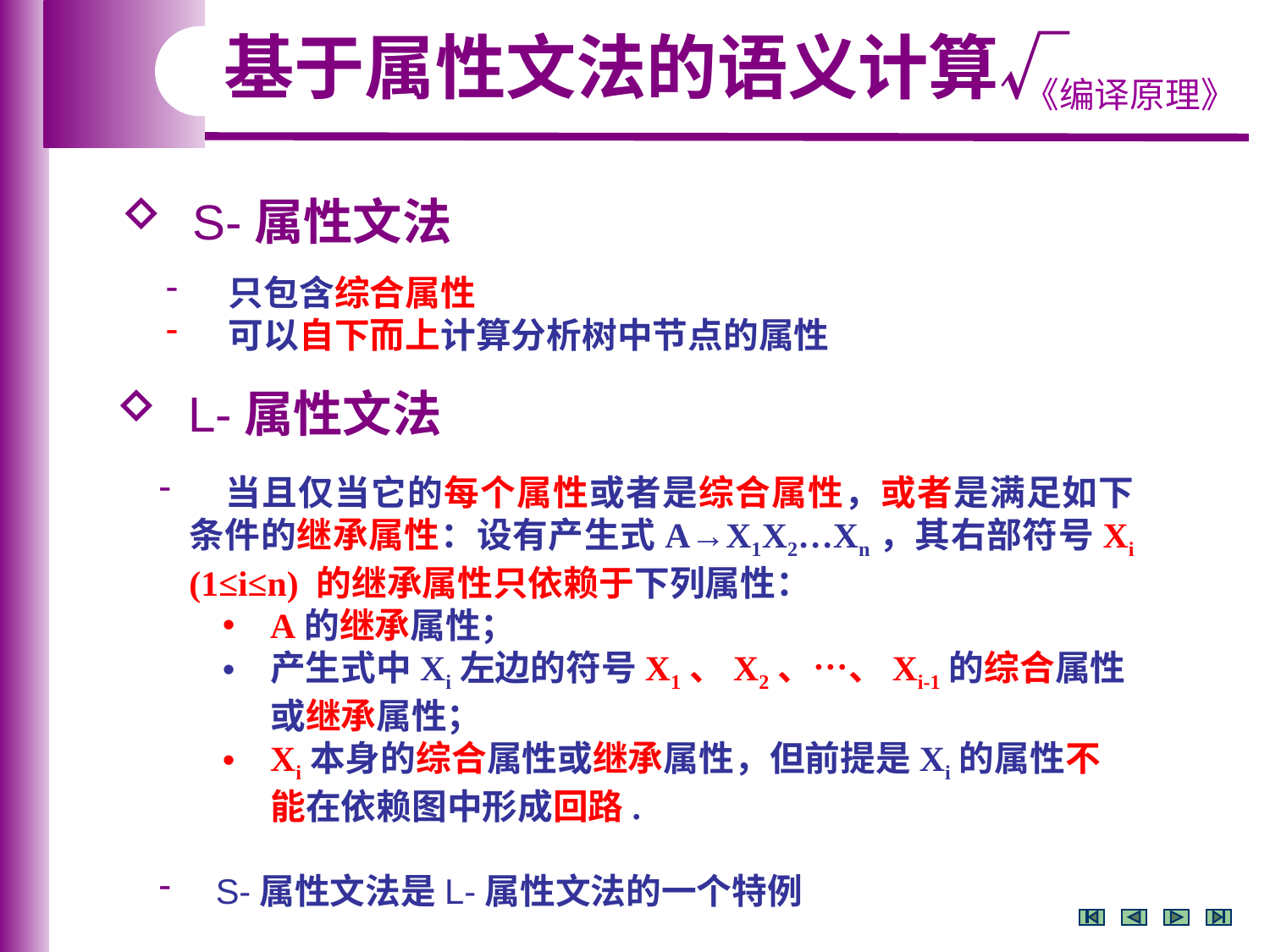

基于属性文法的语义计算√
 S-属性文法
   只包含综合属性
   可以自下而上计算分析树中节点的属性
 L-属性文法
   当且仅当它的每个属性或者是综合属性，或者是满足如下条件的继承属性：设有产生式A→X1X2…Xn，其右部符号Xi (1≤i≤n) 的继承属性只依赖于下列属性：
A的继承属性；
产生式中Xi左边的符号X1、X2、…、Xi-1的综合属性或继承属性；
Xi本身的综合属性或继承属性，但前提是Xi的属性不能在依赖图中形成回路.

   S-属性文法是L-属性文法的一个特例